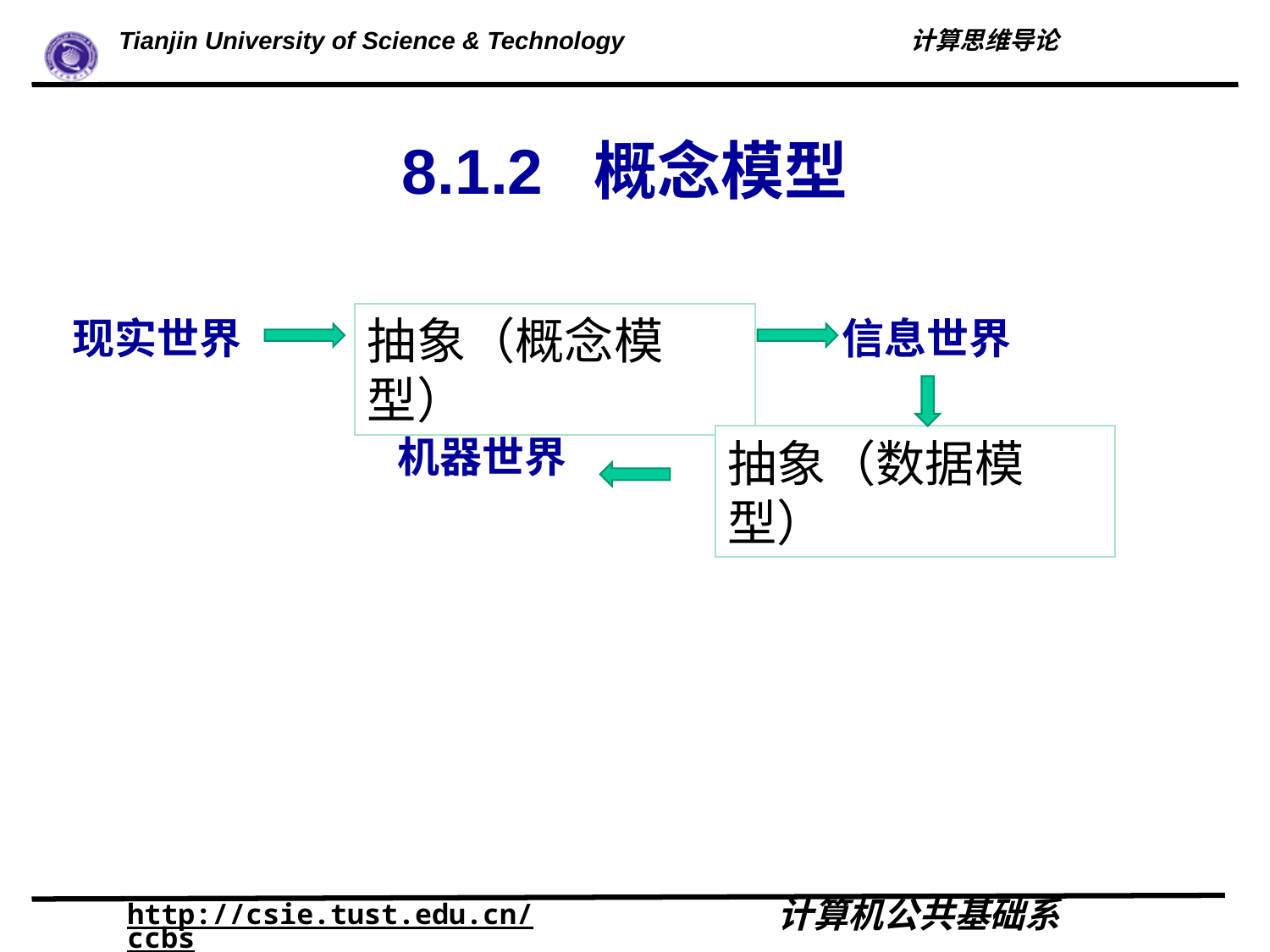

# 8.1.2  概念模型

现实世界                                                               信息世界

                                 机器世界

抽象（概念模型）

抽象（数据模型）